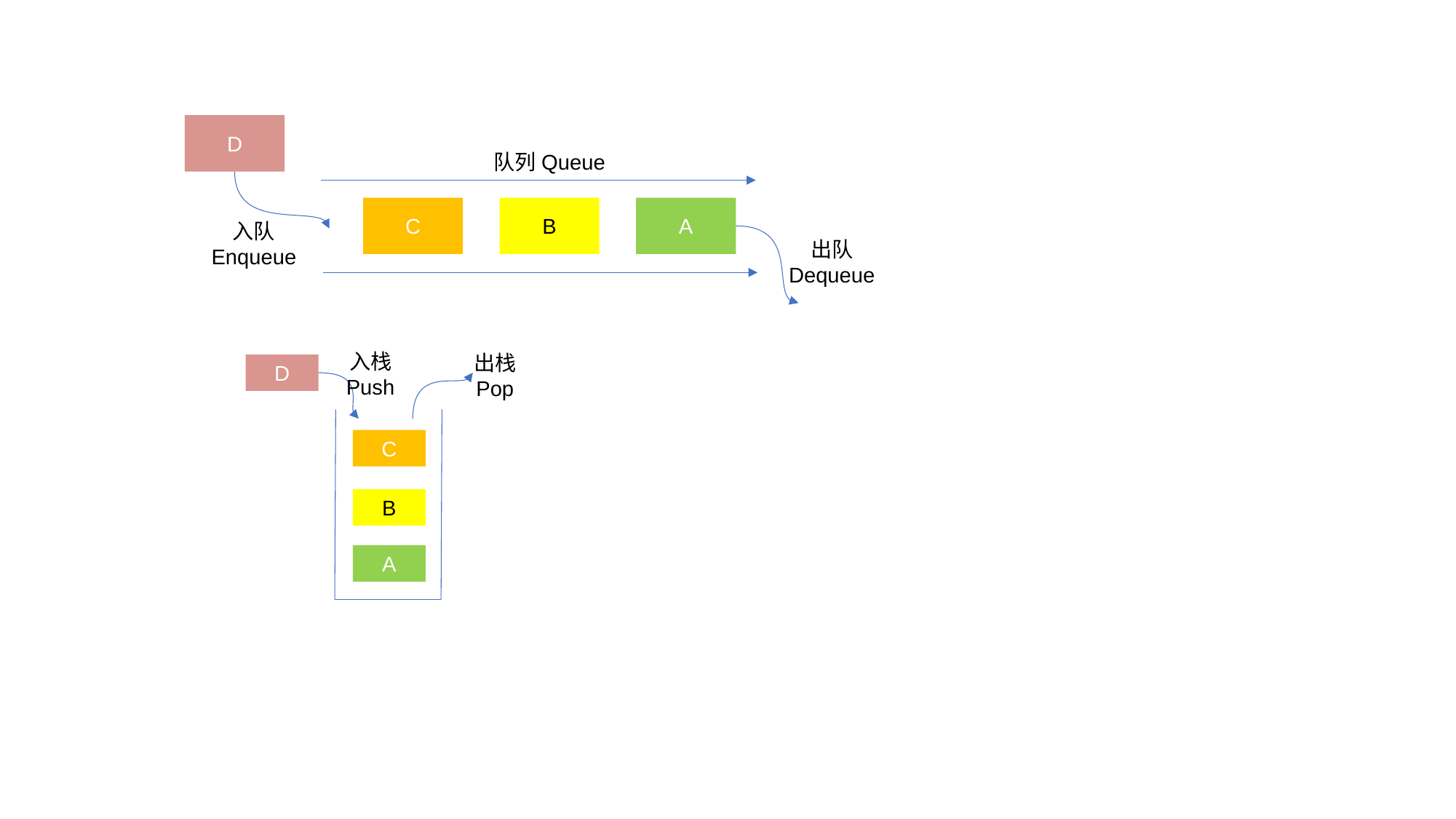

D
队列Queue
C
B
A
入队
Enqueue
出队
Dequeue
入栈
Push
出栈
Pop
D

C
B
A